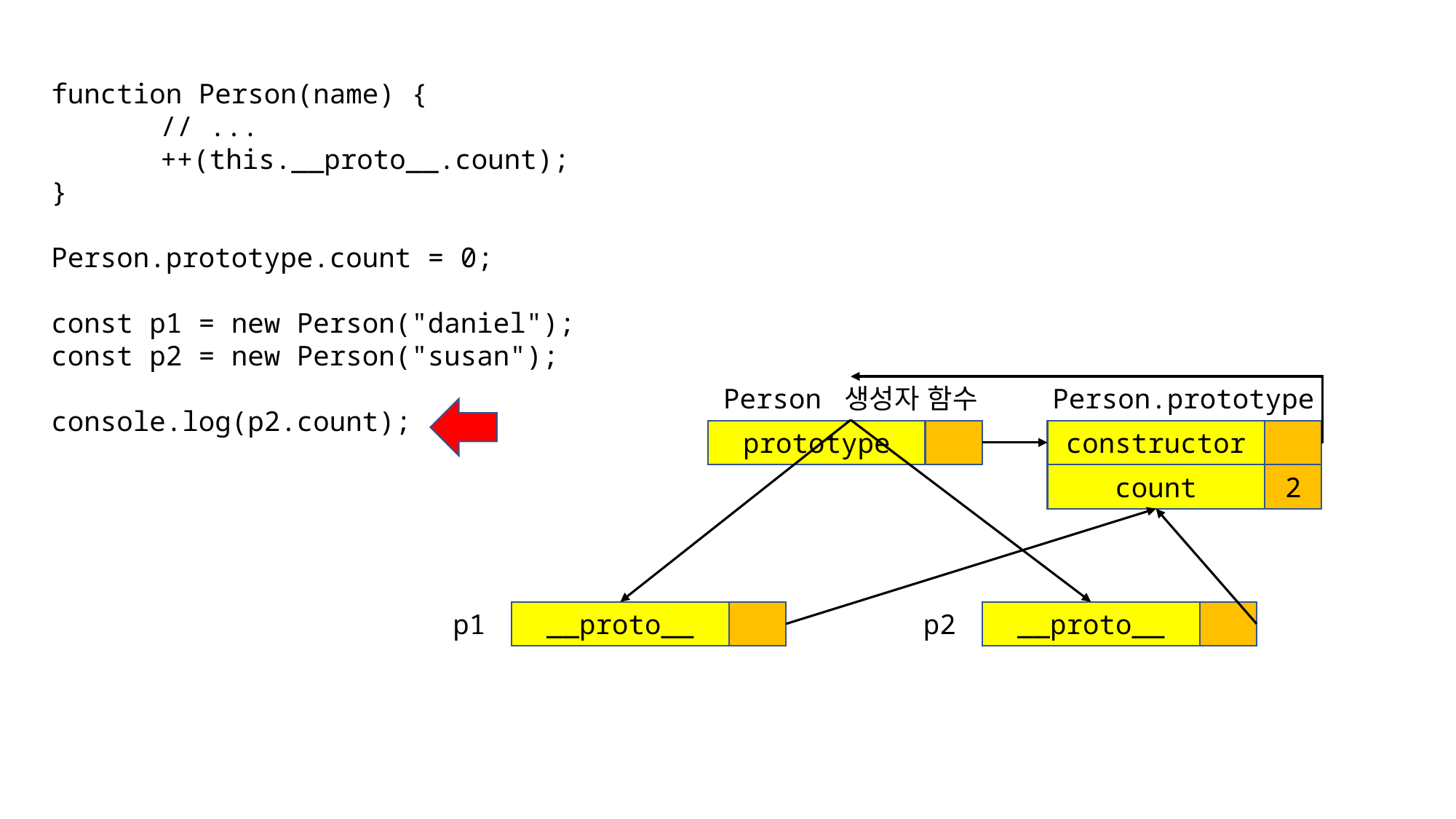

function Person(name) {
	// ...
	++(this.__proto__.count);
}

Person.prototype.count = 0;

const p1 = new Person("daniel");
const p2 = new Person("susan");

console.log(p2.count);
Person 생성자 함수
Person.prototype

prototype

constructor

count
2
p1
__proto__

p2
__proto__